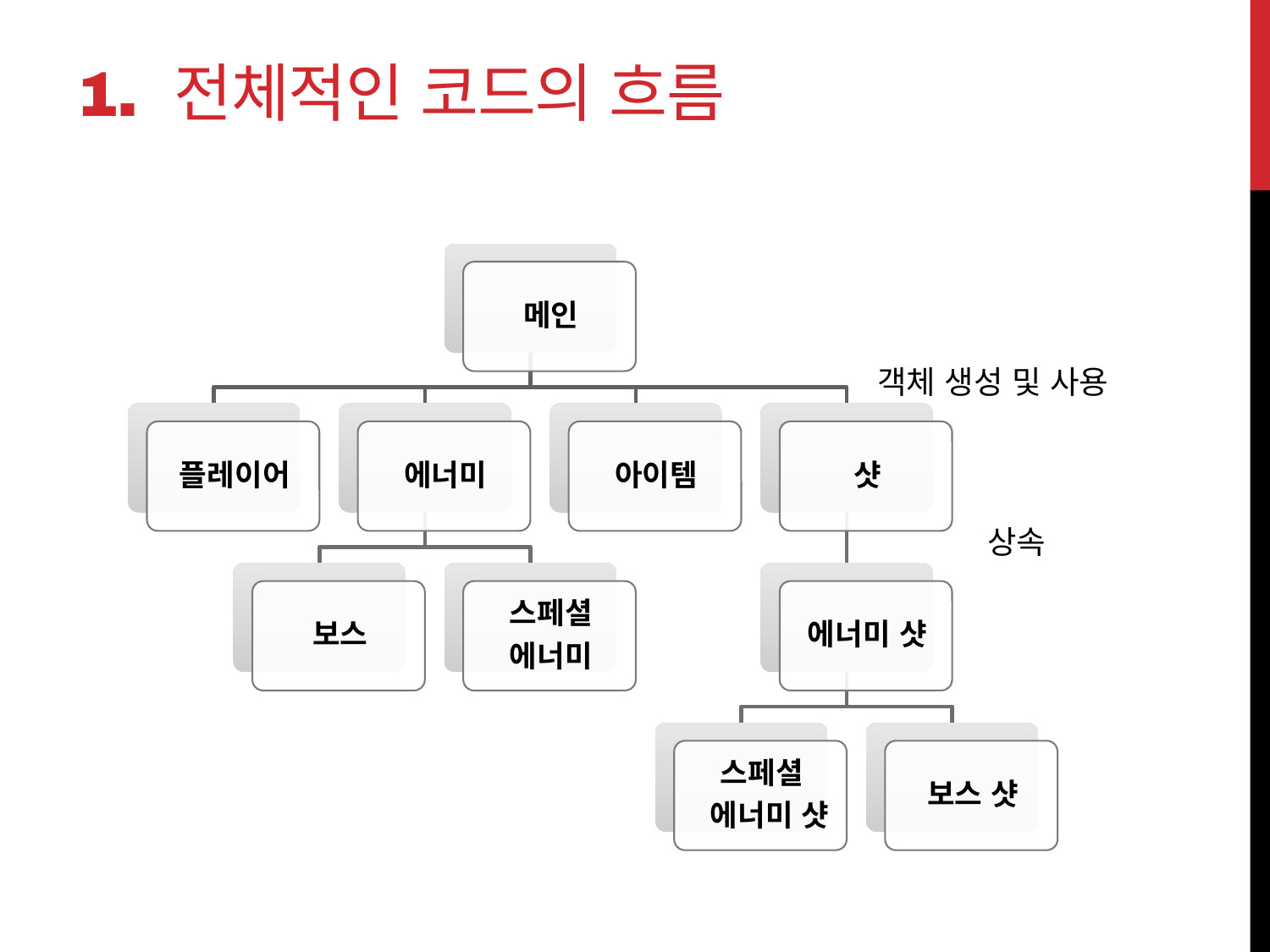

# 1. 전체적인 코드의 흐름
메인
플레이어
에너미
보스
스페셜
에너미
아이템
샷
에너미 샷
스페셜
 에너미 샷
보스 샷
객체 생성 및 사용
상속